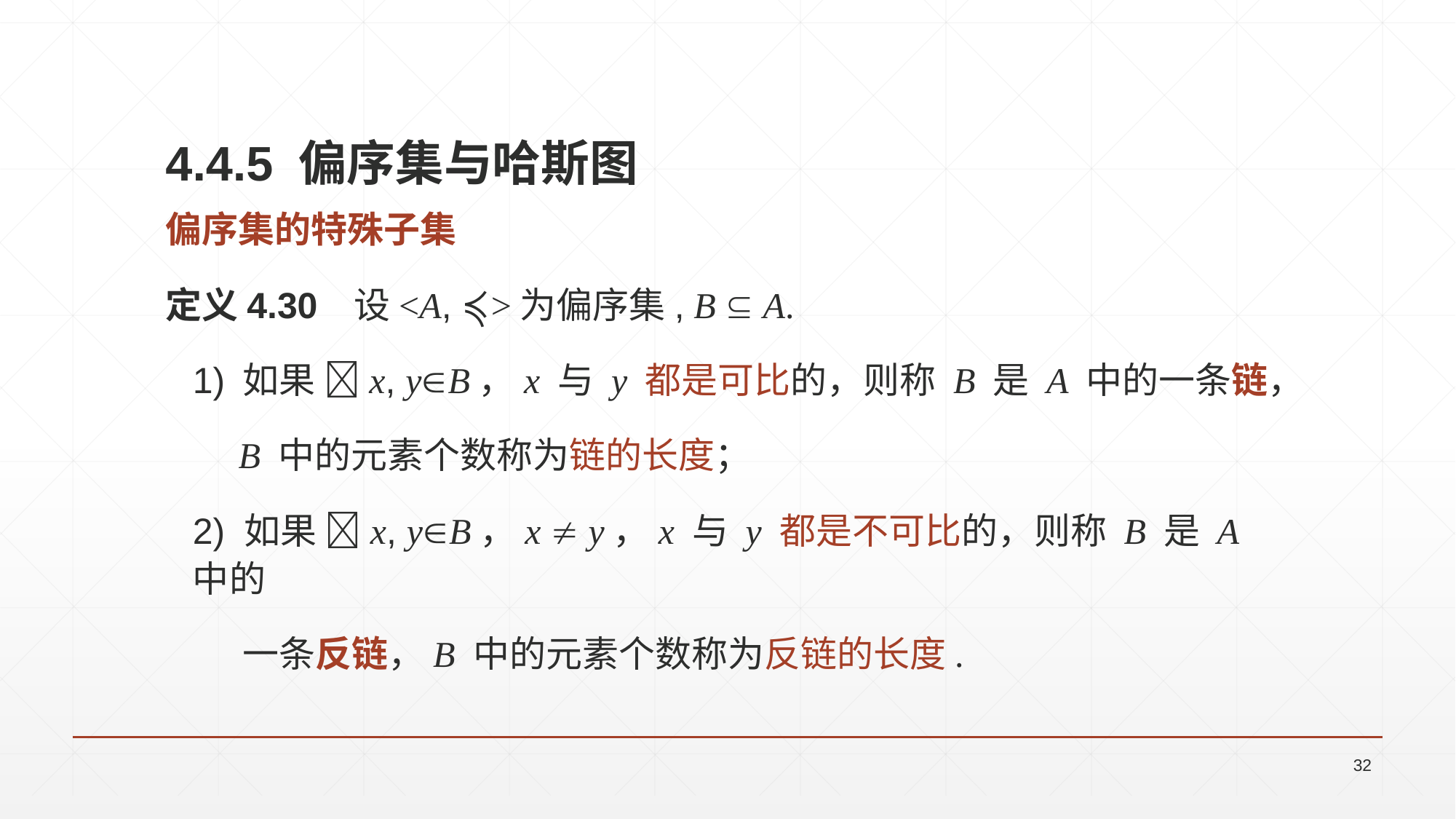

4.4.5 偏序集与哈斯图
偏序集的特殊子集
定义4.30   设<A, ≼>为偏序集, B ⊆ A.
	1) 如果 ∀x, y∈B，x 与 y 都是可比的，则称 B 是 A 中的一条链，
	     B 中的元素个数称为链的长度；
	2) 如果 ∀x, y∈B，x ≠ y，x 与 y 都是不可比的，则称 B 是 A 中的
	     一条反链，B 中的元素个数称为反链的长度.
32